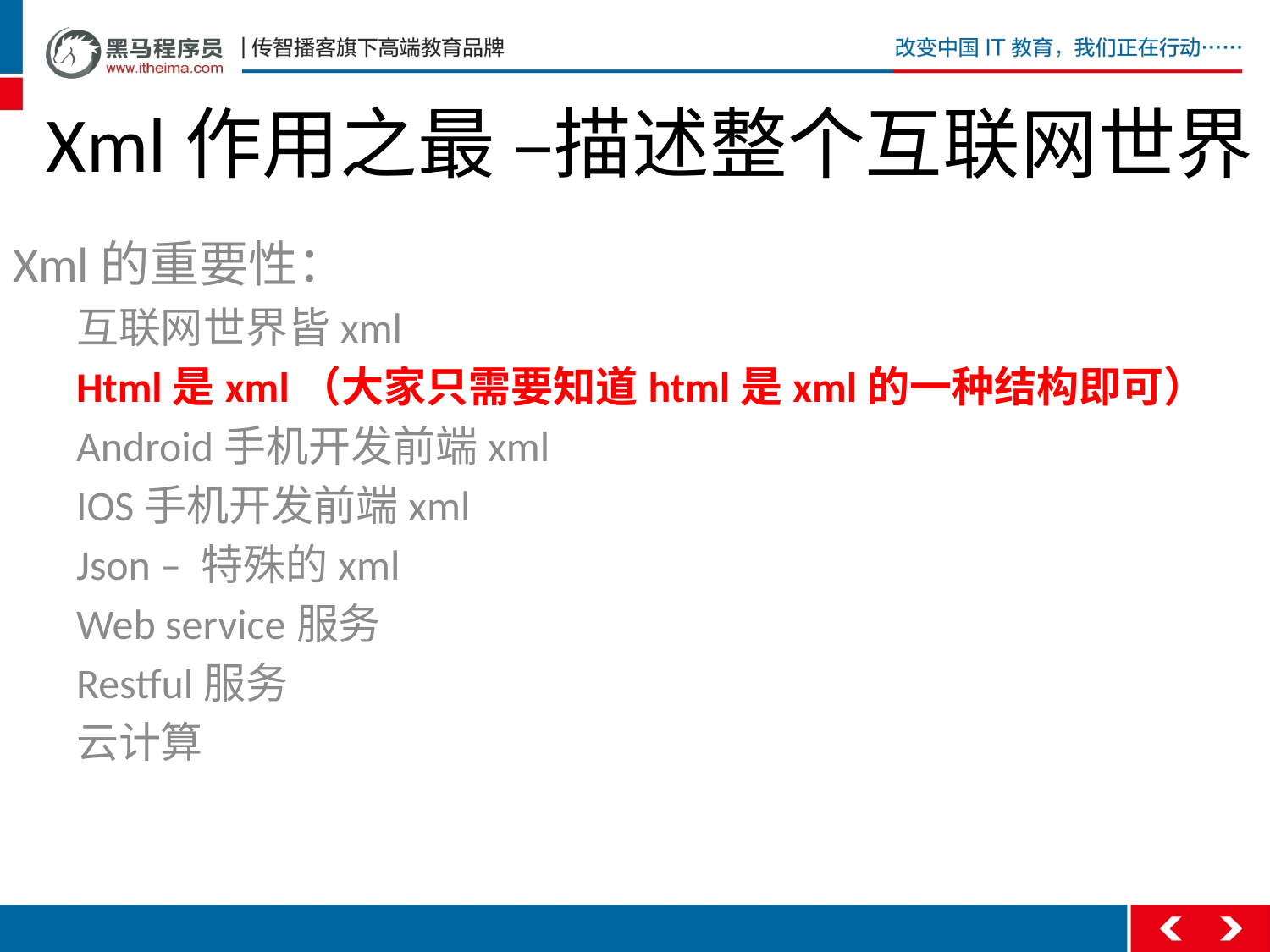

# Xml作用之最 –描述整个互联网世界
Xml的重要性：
互联网世界皆xml
Html是xml（大家只需要知道html是xml的一种结构即可）
Android手机开发前端xml
IOS手机开发前端xml
Json – 特殊的xml
Web service服务
Restful服务
云计算